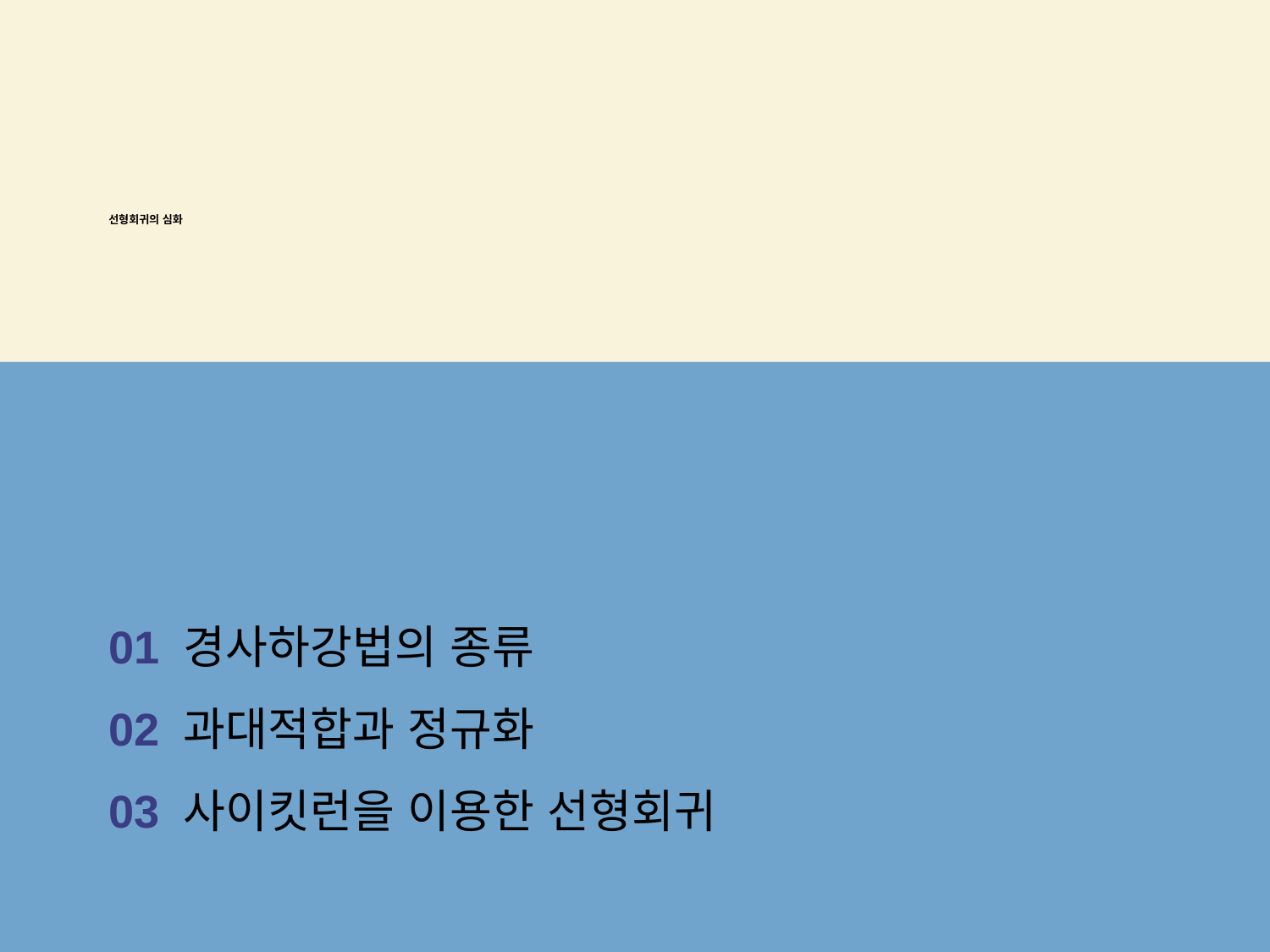

# 선형회귀의 심화
01 경사하강법의 종류
02 과대적합과 정규화
03 사이킷런을 이용한 선형회귀